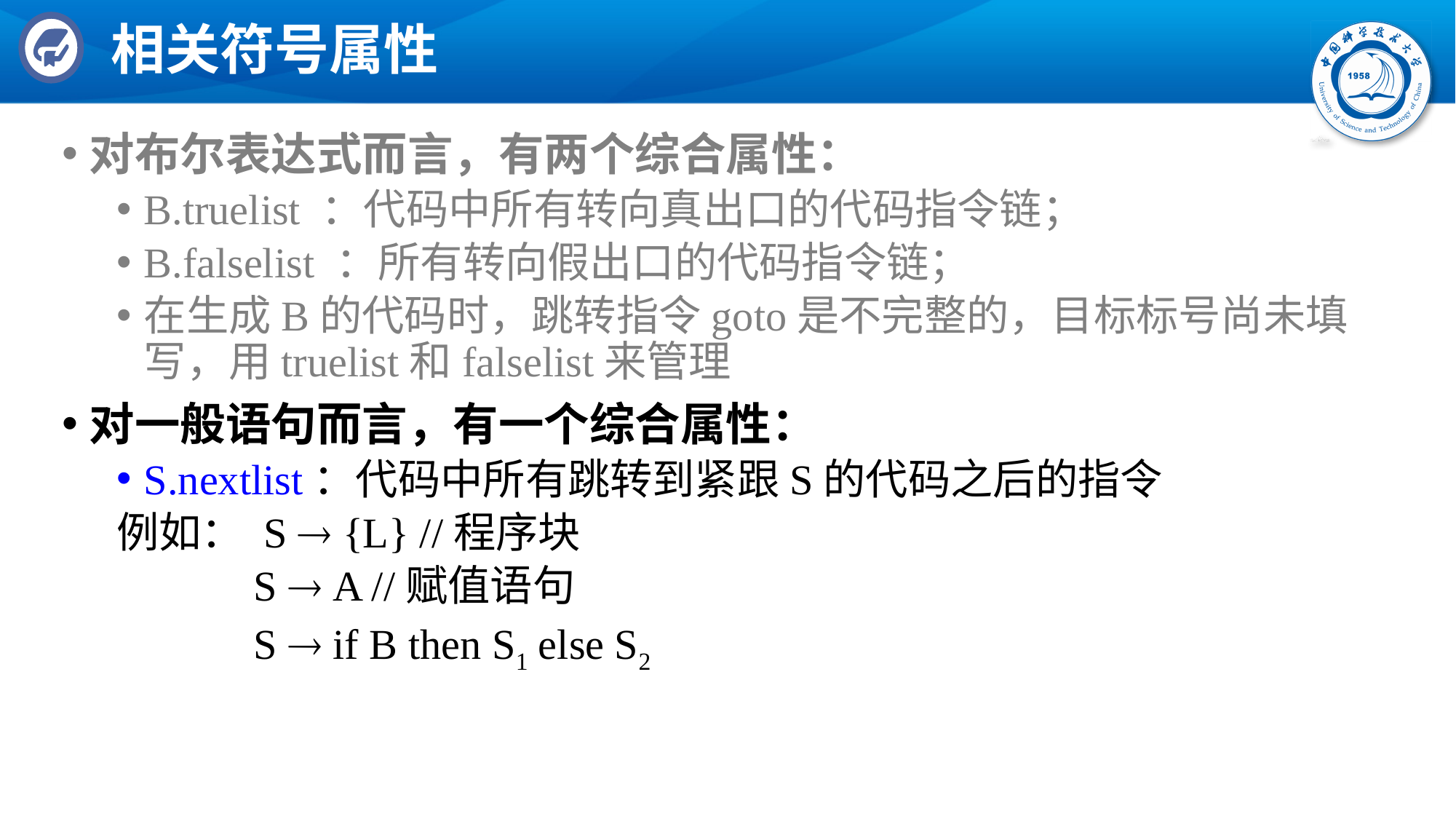

# 相关符号属性
对布尔表达式而言，有两个综合属性：
B.truelist ：代码中所有转向真出口的代码指令链；
B.falselist ：所有转向假出口的代码指令链；
在生成B的代码时，跳转指令goto是不完整的，目标标号尚未填写，用truelist和falselist来管理
对一般语句而言，有一个综合属性：
S.nextlist：代码中所有跳转到紧跟S的代码之后的指令
例如： S → {L} //程序块
             S → A //赋值语句
             S → if B then S1 else S2